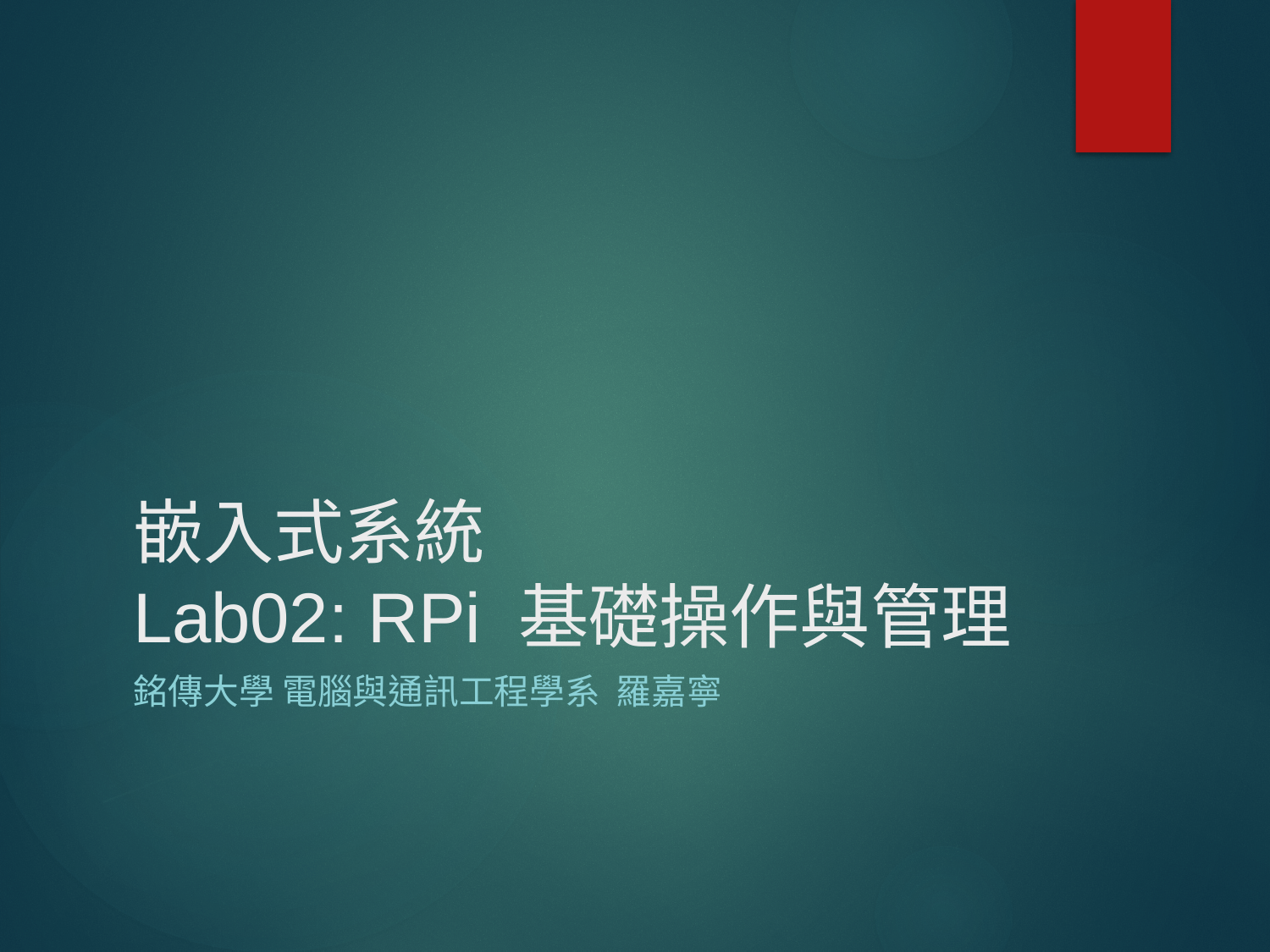

# 嵌入式系統 Lab02: RPi 基礎操作與管理
銘傳大學 電腦與通訊工程學系  羅嘉寧